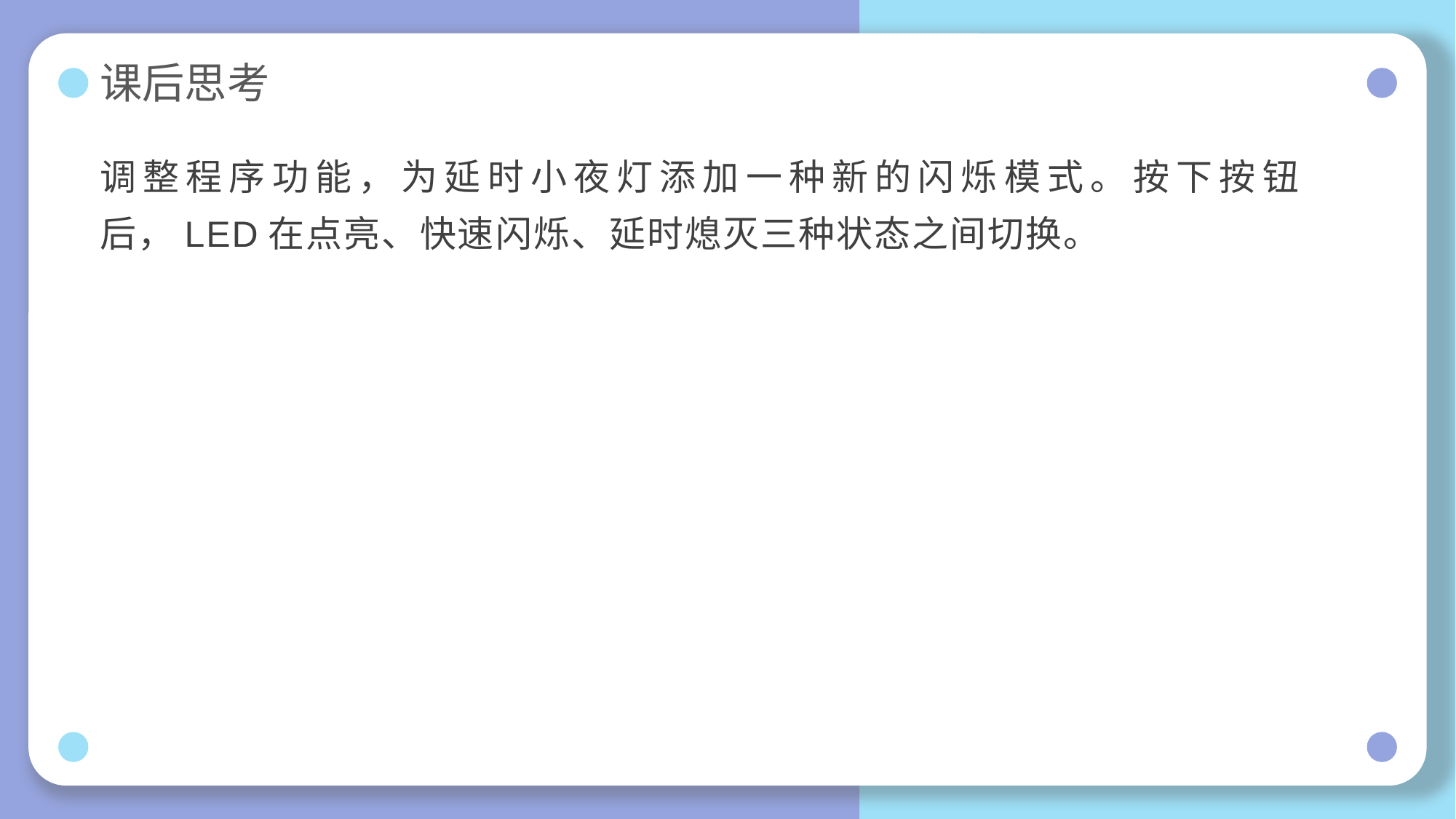

# 课后思考
调整程序功能，为延时小夜灯添加一种新的闪烁模式。按下按钮后，LED在点亮、快速闪烁、延时熄灭三种状态之间切换。